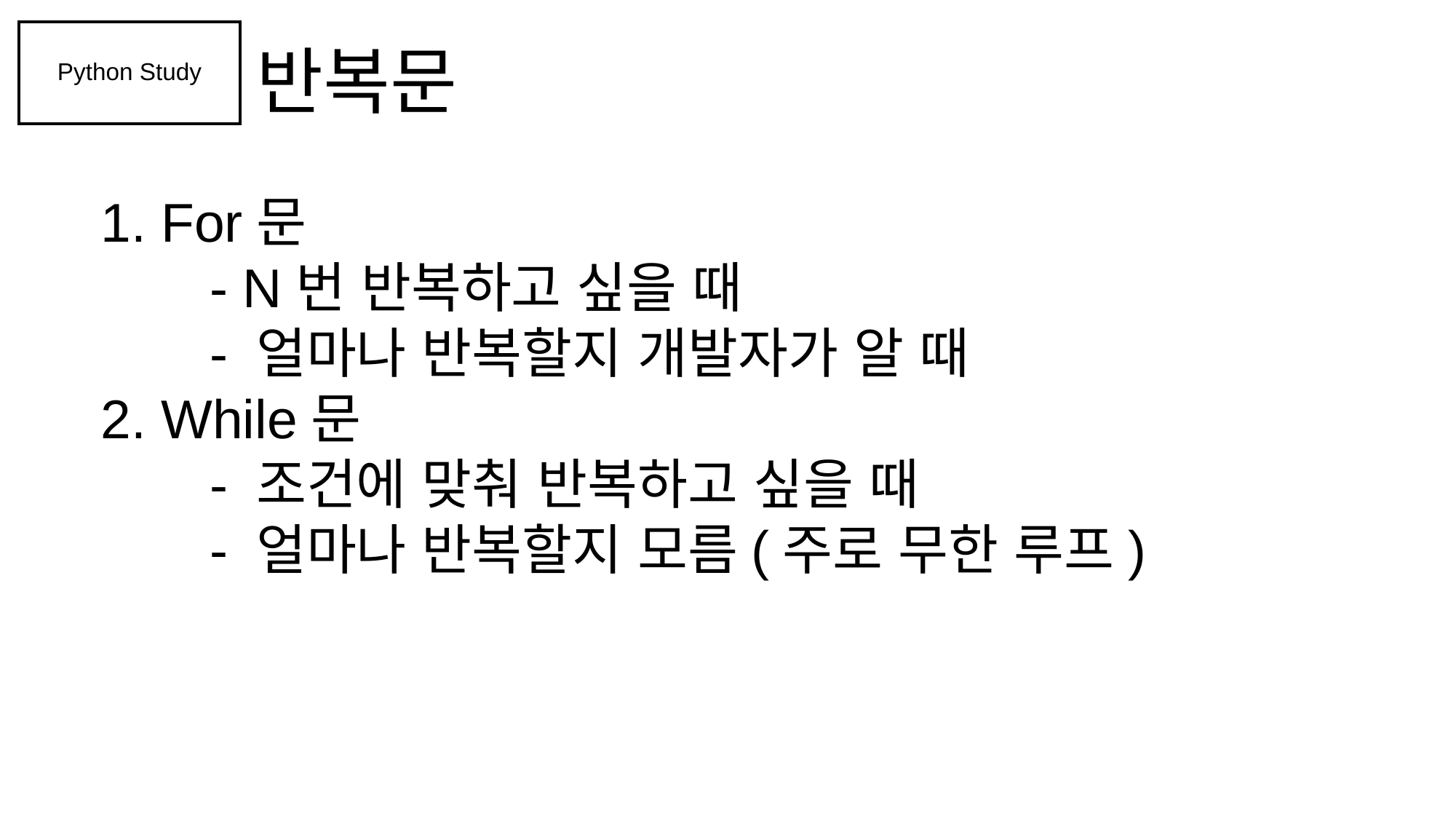

Python Study
반복문
1. For문
	- N번 반복하고 싶을 때
	- 얼마나 반복할지 개발자가 알 때
2. While문
	- 조건에 맞춰 반복하고 싶을 때
	- 얼마나 반복할지 모름(주로 무한 루프)